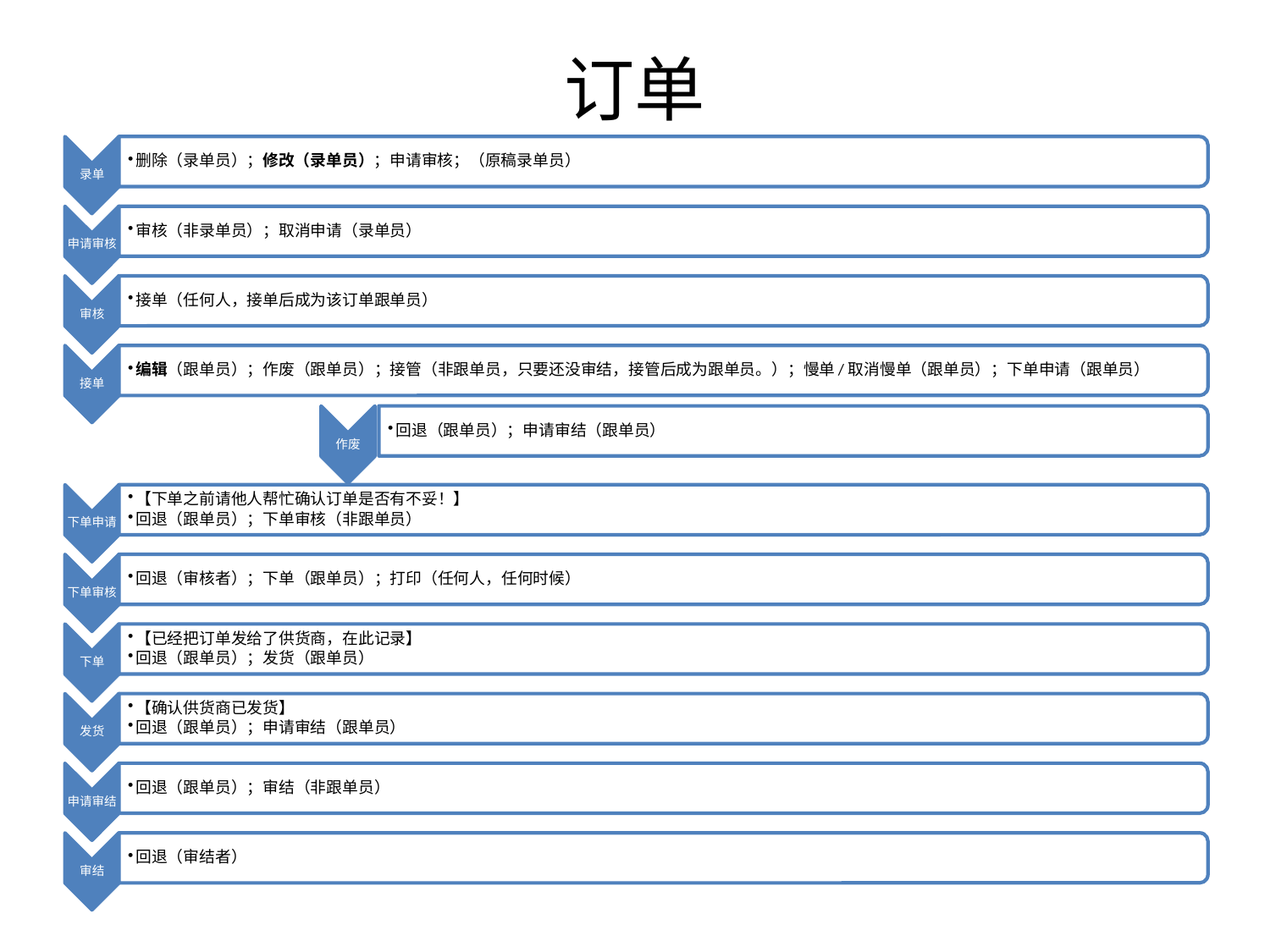

# 订单
录单
删除（录单员）；修改（录单员）；申请审核；（原稿录单员）
申请审核
审核（非录单员）；取消申请（录单员）
审核
接单（任何人，接单后成为该订单跟单员）
接单
编辑（跟单员）；作废（跟单员）；接管（非跟单员，只要还没审结，接管后成为跟单员。）；慢单/取消慢单（跟单员）；下单申请（跟单员）
作废
回退（跟单员）；申请审结（跟单员）
下单申请
【下单之前请他人帮忙确认订单是否有不妥！】
回退（跟单员）；下单审核（非跟单员）
下单审核
回退（审核者）；下单（跟单员）；打印（任何人，任何时候）
下单
【已经把订单发给了供货商，在此记录】
回退（跟单员）；发货（跟单员）
发货
【确认供货商已发货】
回退（跟单员）；申请审结（跟单员）
申请审结
回退（跟单员）；审结（非跟单员）
审结
回退（审结者）